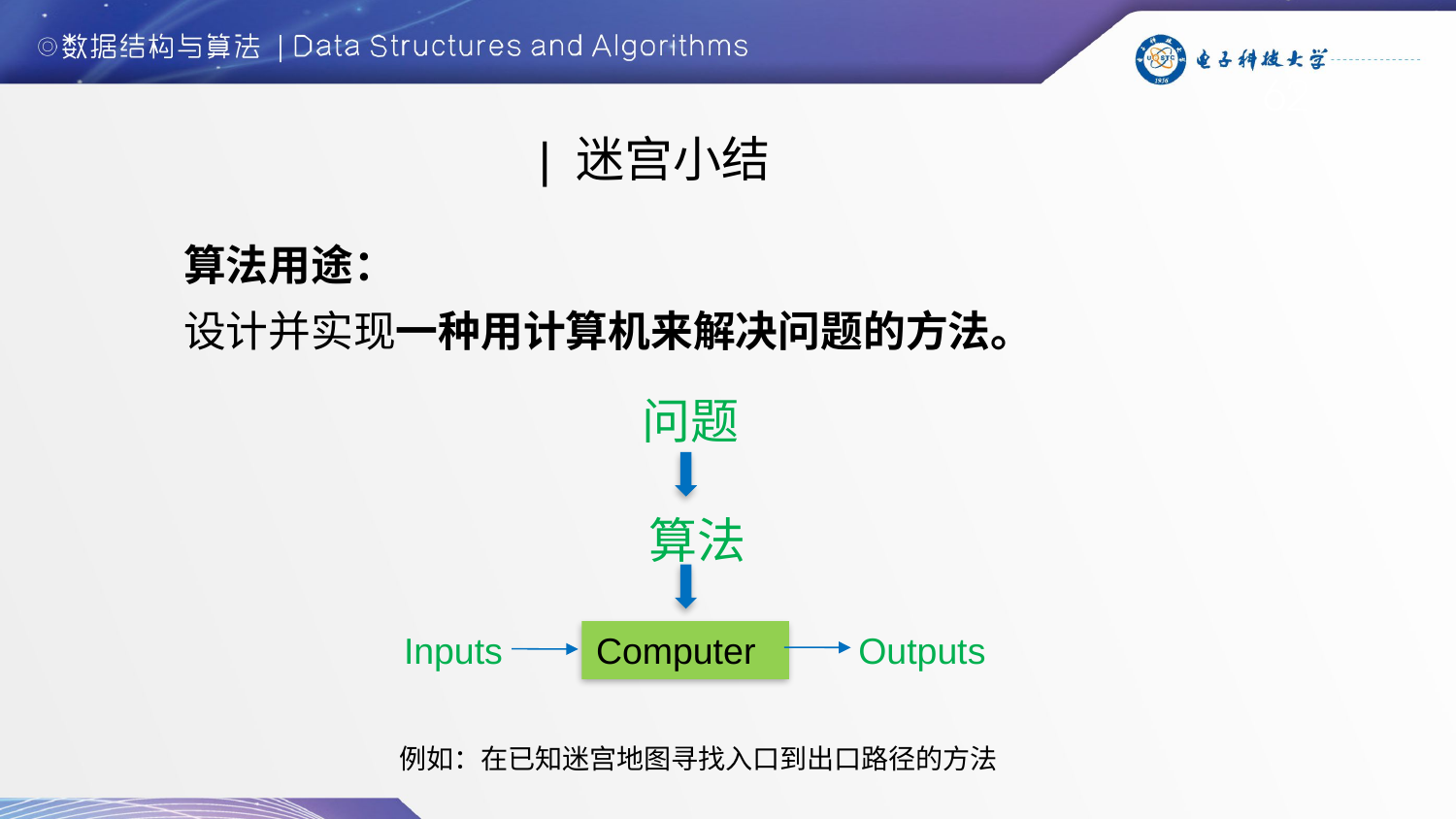

62
| 迷宫小结
算法用途：
设计并实现一种用计算机来解决问题的方法。

问题

 算法

Outputs
Inputs
Computer

例如：在已知迷宫地图寻找入口到出口路径的方法